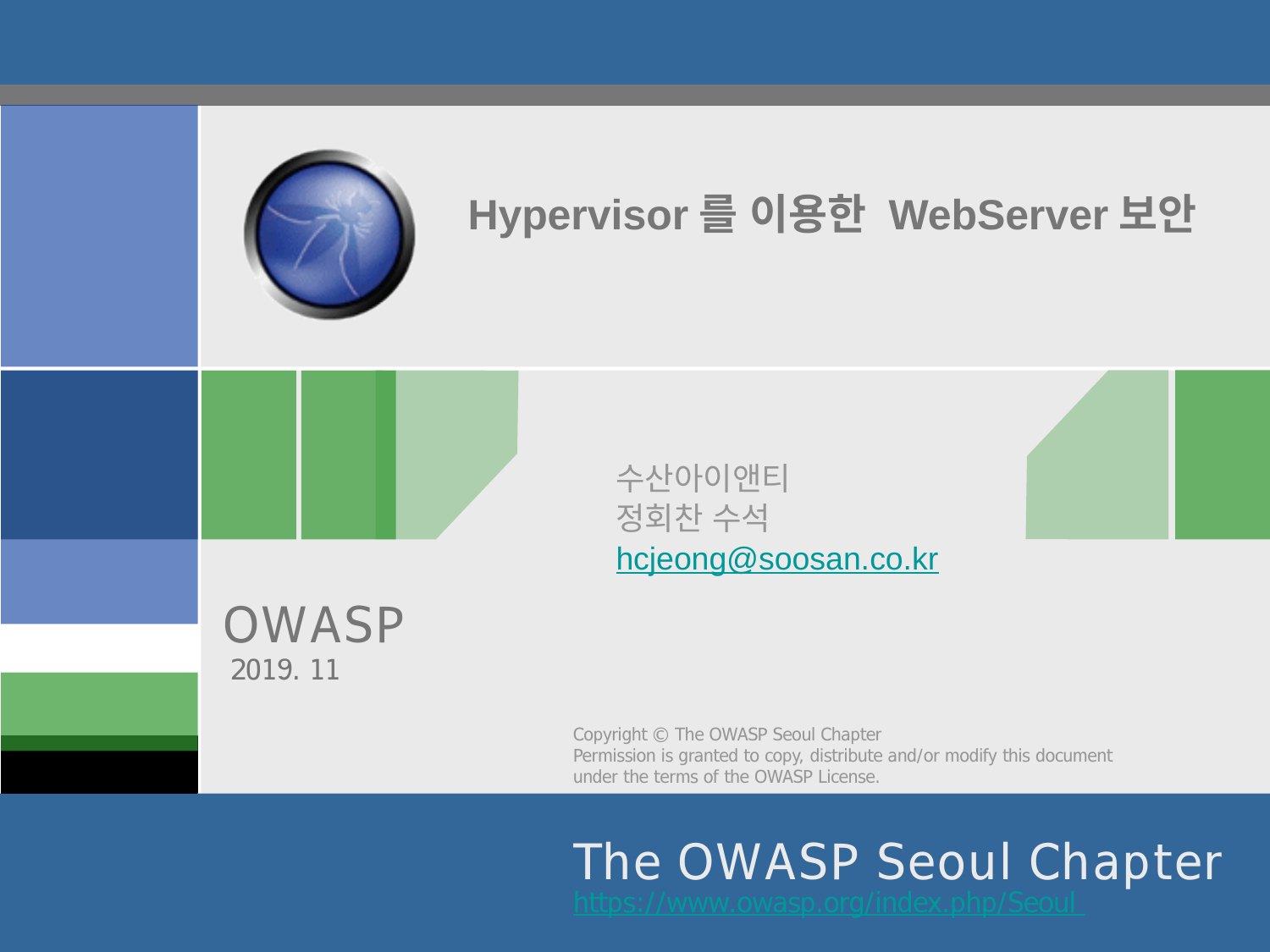

# Hypervisor를 이용한 WebServer보안
수산아이앤티
정회찬 수석
hcjeong@soosan.co.kr
2019. 11